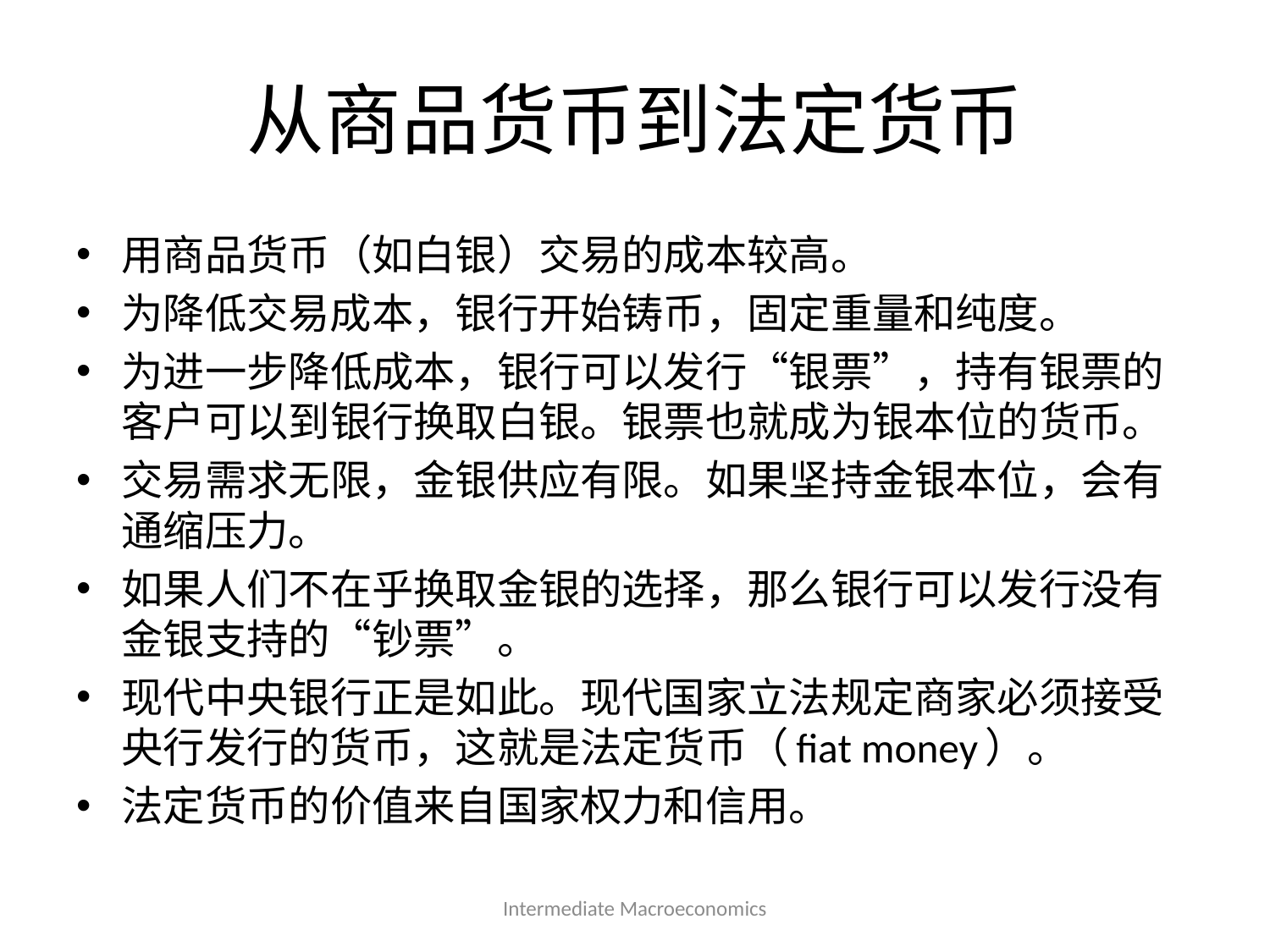

# 从商品货币到法定货币
用商品货币（如白银）交易的成本较高。
为降低交易成本，银行开始铸币，固定重量和纯度。
为进一步降低成本，银行可以发行“银票”，持有银票的客户可以到银行换取白银。银票也就成为银本位的货币。
交易需求无限，金银供应有限。如果坚持金银本位，会有通缩压力。
如果人们不在乎换取金银的选择，那么银行可以发行没有金银支持的“钞票”。
现代中央银行正是如此。现代国家立法规定商家必须接受央行发行的货币，这就是法定货币（fiat money）。
法定货币的价值来自国家权力和信用。
Intermediate Macroeconomics